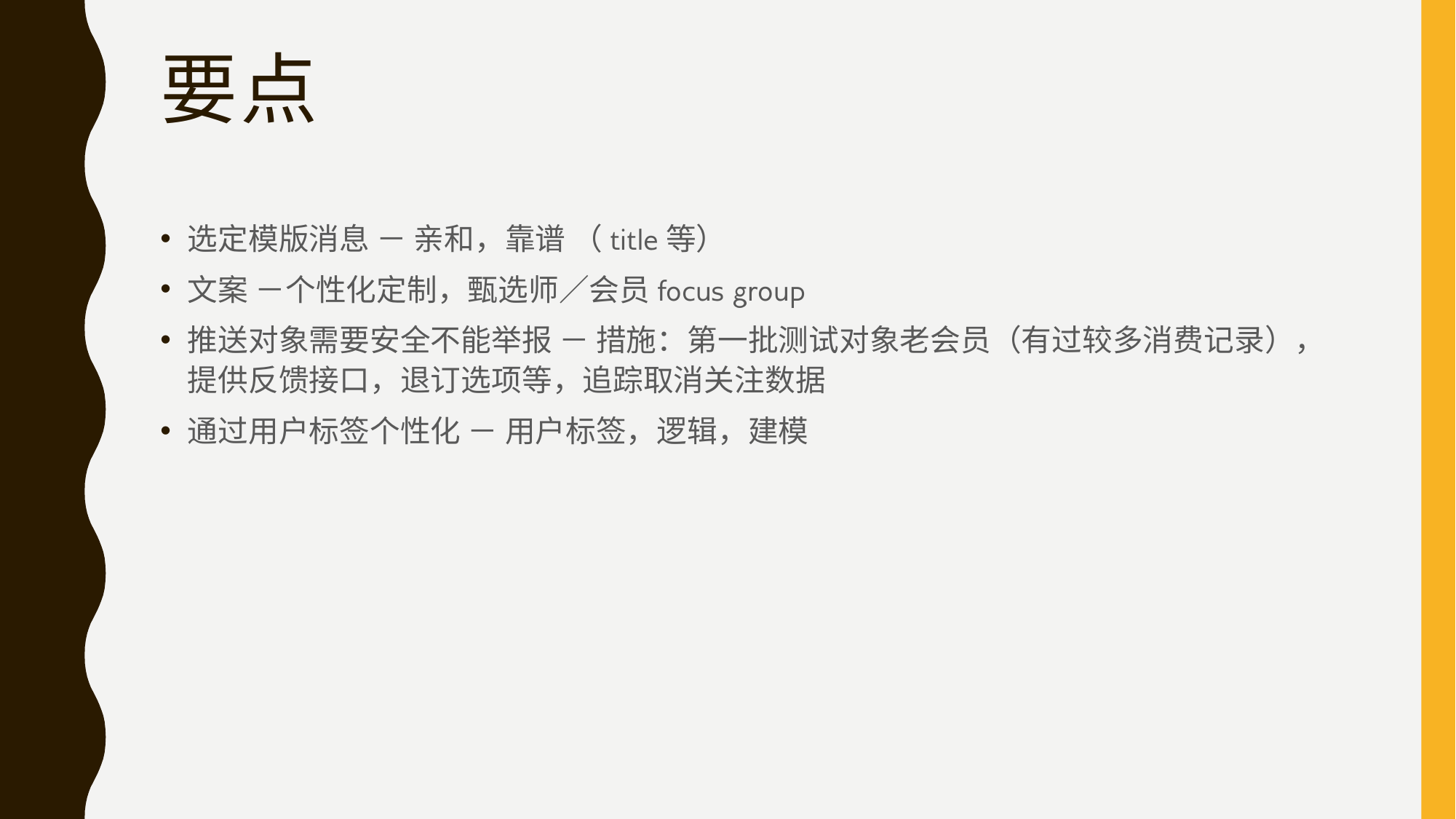

# 要点
选定模版消息 － 亲和，靠谱 （title等）
文案 －个性化定制，甄选师／会员focus group
推送对象需要安全不能举报 － 措施：第一批测试对象老会员（有过较多消费记录），提供反馈接口，退订选项等，追踪取消关注数据
通过用户标签个性化 － 用户标签，逻辑，建模